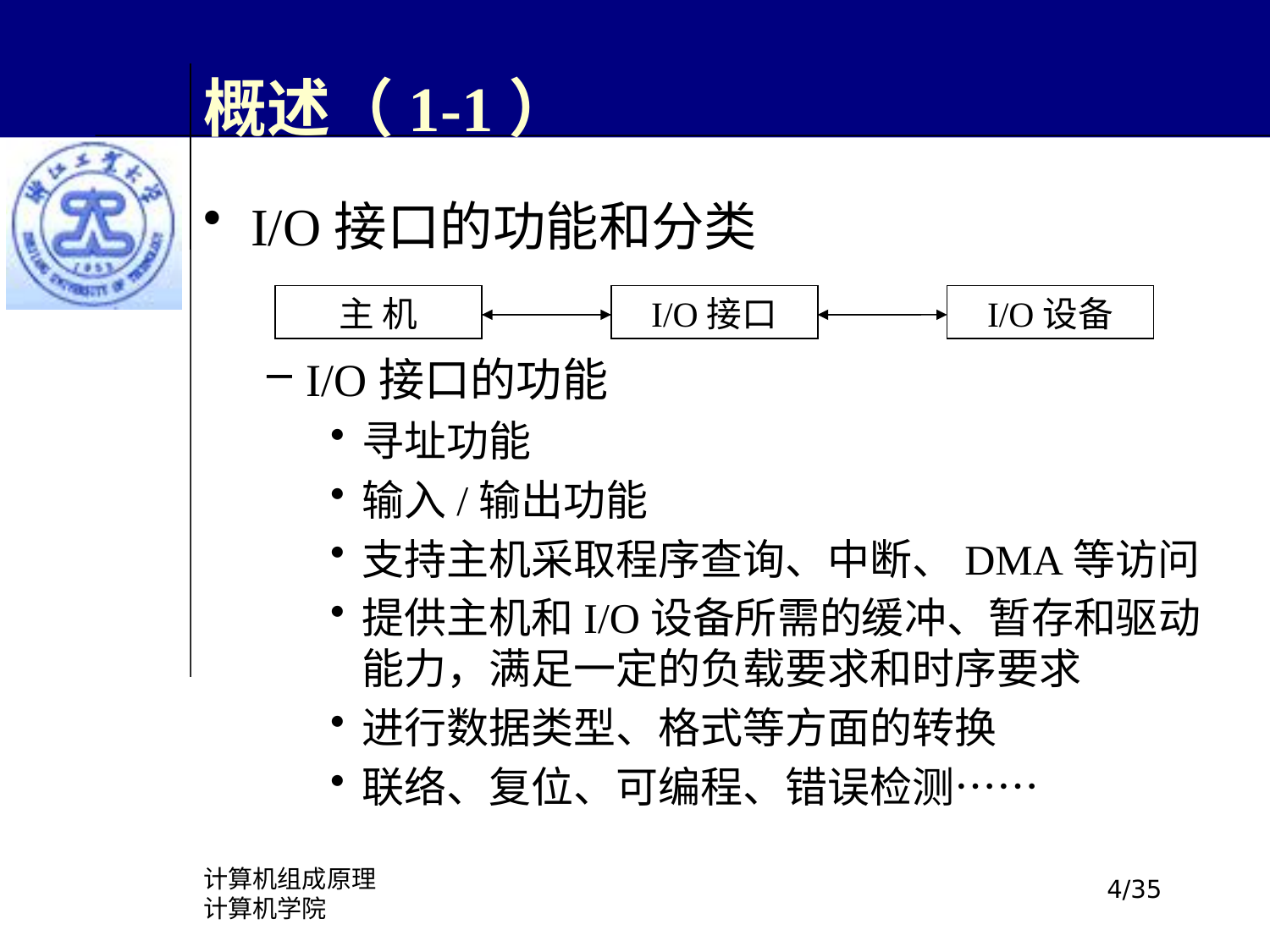

# 概述（1-1）
I/O接口的功能和分类

I/O接口的功能
寻址功能
输入/输出功能
支持主机采取程序查询、中断、DMA等访问
提供主机和I/O设备所需的缓冲、暂存和驱动能力，满足一定的负载要求和时序要求
进行数据类型、格式等方面的转换
联络、复位、可编程、错误检测……
主 机
I/O接口
I/O设备

计算机组成原理
计算机学院
4/35